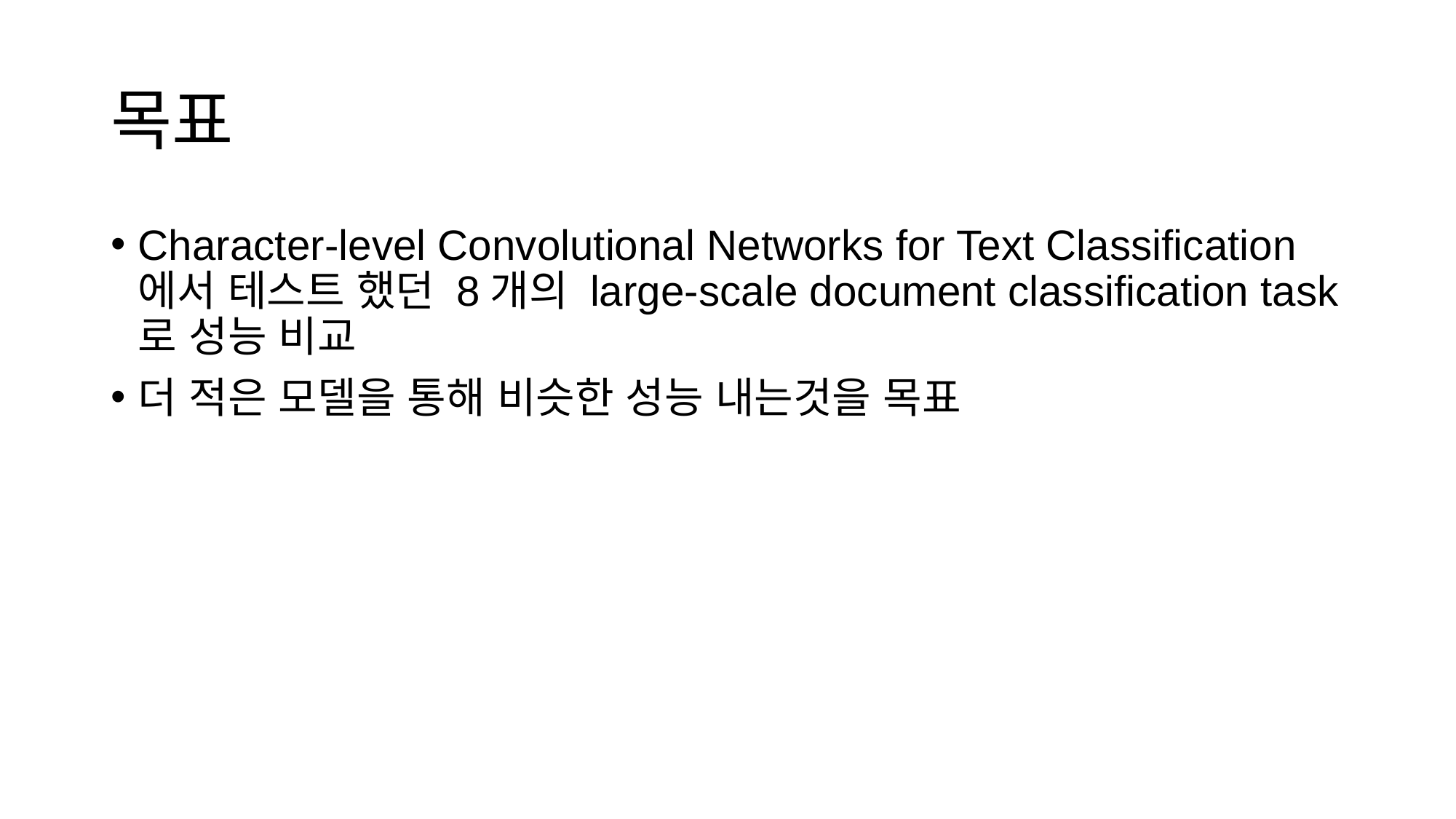

# 목표
Character-level Convolutional Networks for Text Classification에서 테스트 했던 8개의 large-scale document classification task로 성능 비교
더 적은 모델을 통해 비슷한 성능 내는것을 목표